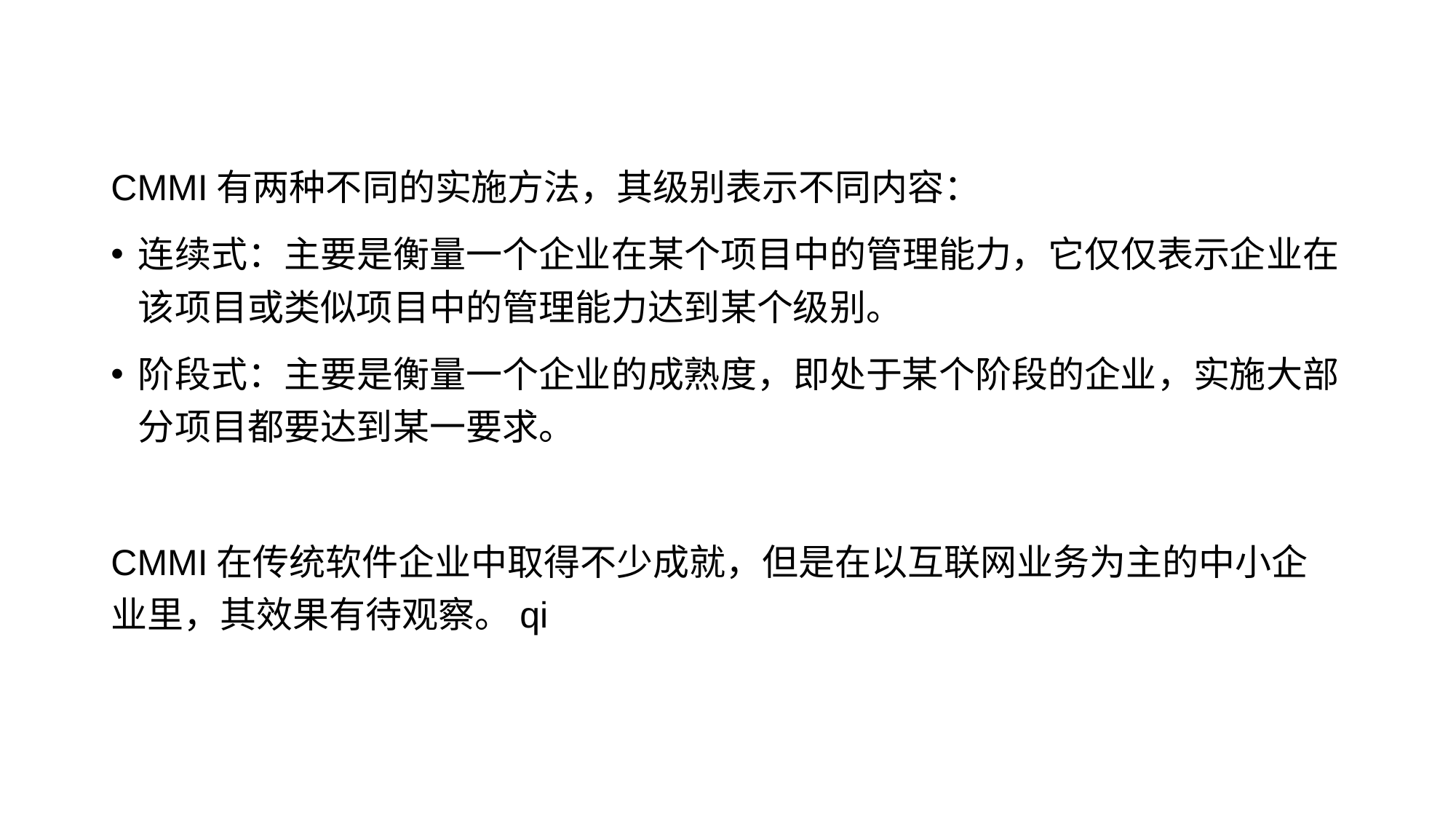

CMMI有两种不同的实施方法，其级别表示不同内容：
连续式：主要是衡量一个企业在某个项目中的管理能力，它仅仅表示企业在该项目或类似项目中的管理能力达到某个级别。
阶段式：主要是衡量一个企业的成熟度，即处于某个阶段的企业，实施大部分项目都要达到某一要求。

CMMI在传统软件企业中取得不少成就，但是在以互联网业务为主的中小企业里，其效果有待观察。qi